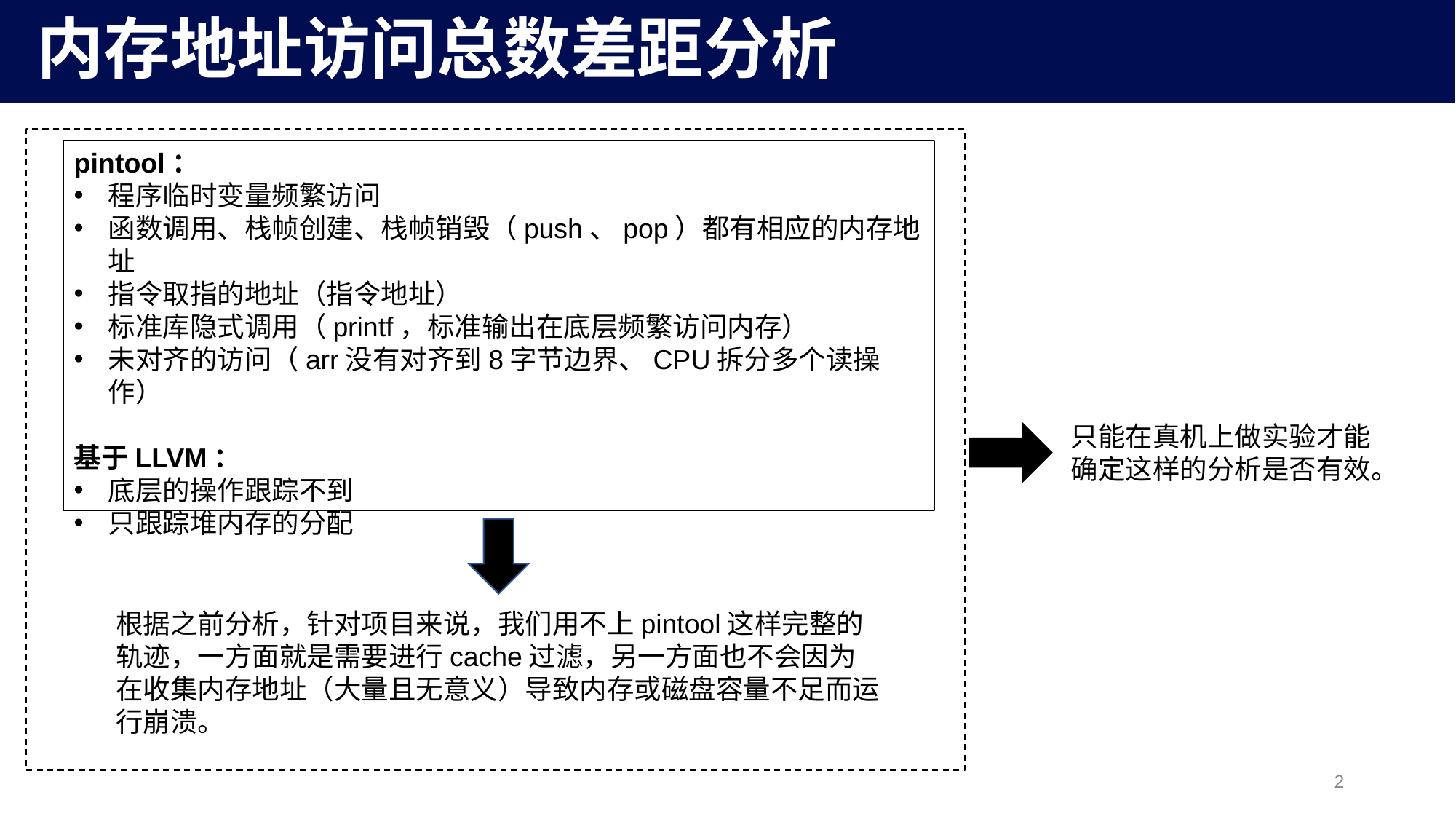

内存地址访问总数差距分析

pintool：
程序临时变量频繁访问
函数调用、栈帧创建、栈帧销毁（push、pop）都有相应的内存地址
指令取指的地址（指令地址）
标准库隐式调用（printf，标准输出在底层频繁访问内存）
未对齐的访问（arr没有对齐到8字节边界、CPU拆分多个读操作）

基于LLVM：
底层的操作跟踪不到
只跟踪堆内存的分配

只能在真机上做实验才能确定这样的分析是否有效。

根据之前分析，针对项目来说，我们用不上pintool这样完整的轨迹，一方面就是需要进行cache过滤，另一方面也不会因为在收集内存地址（大量且无意义）导致内存或磁盘容量不足而运行崩溃。
2